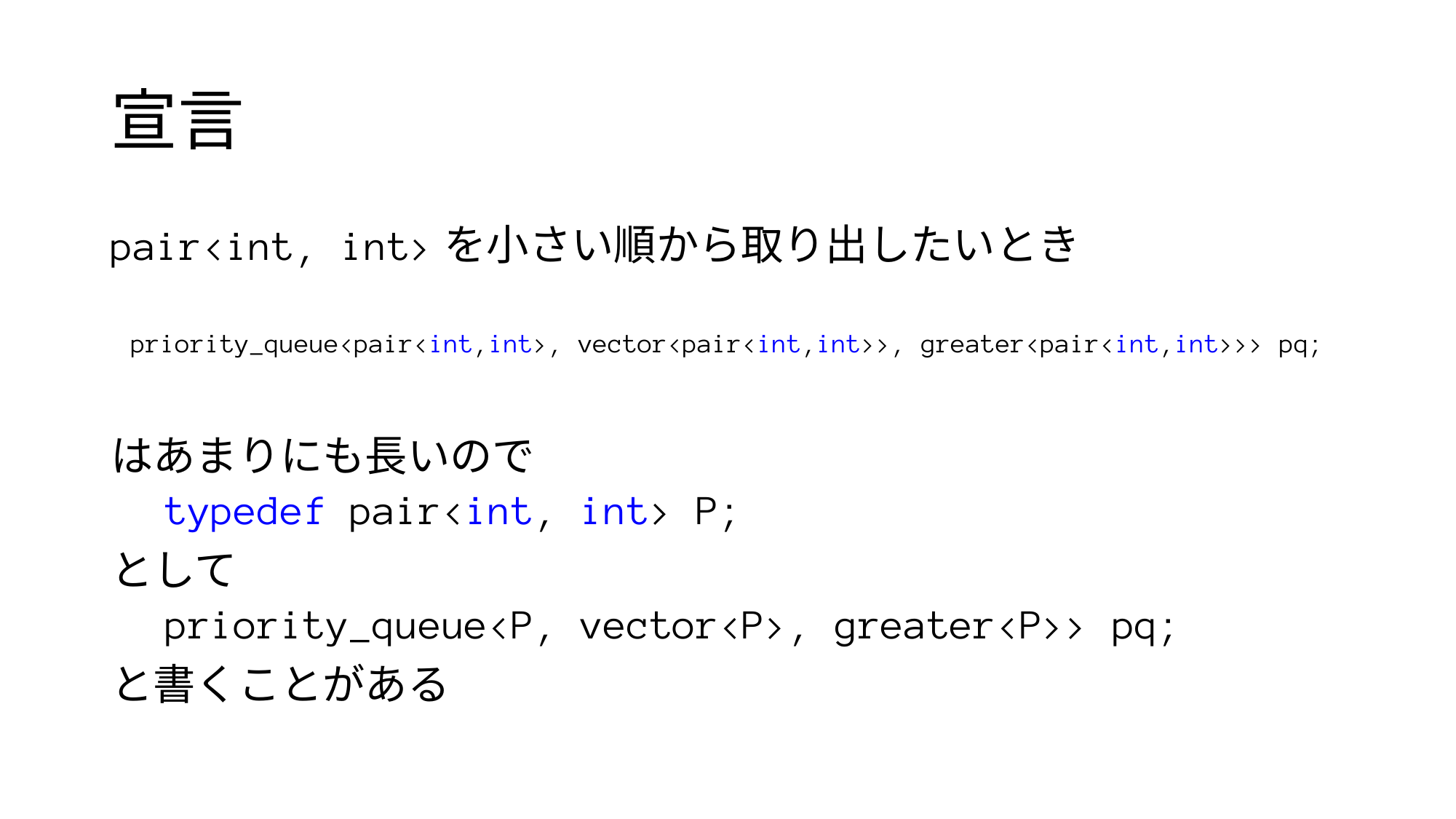

# 宣言
pair<int, int>を小さい順から取り出したいとき

priority_queue<pair<int,int>, vector<pair<int,int>>, greater<pair<int,int>>> pq;

はあまりにも長いので
typedef pair<int, int> P;
として
priority_queue<P, vector<P>, greater<P>> pq;
と書くことがある